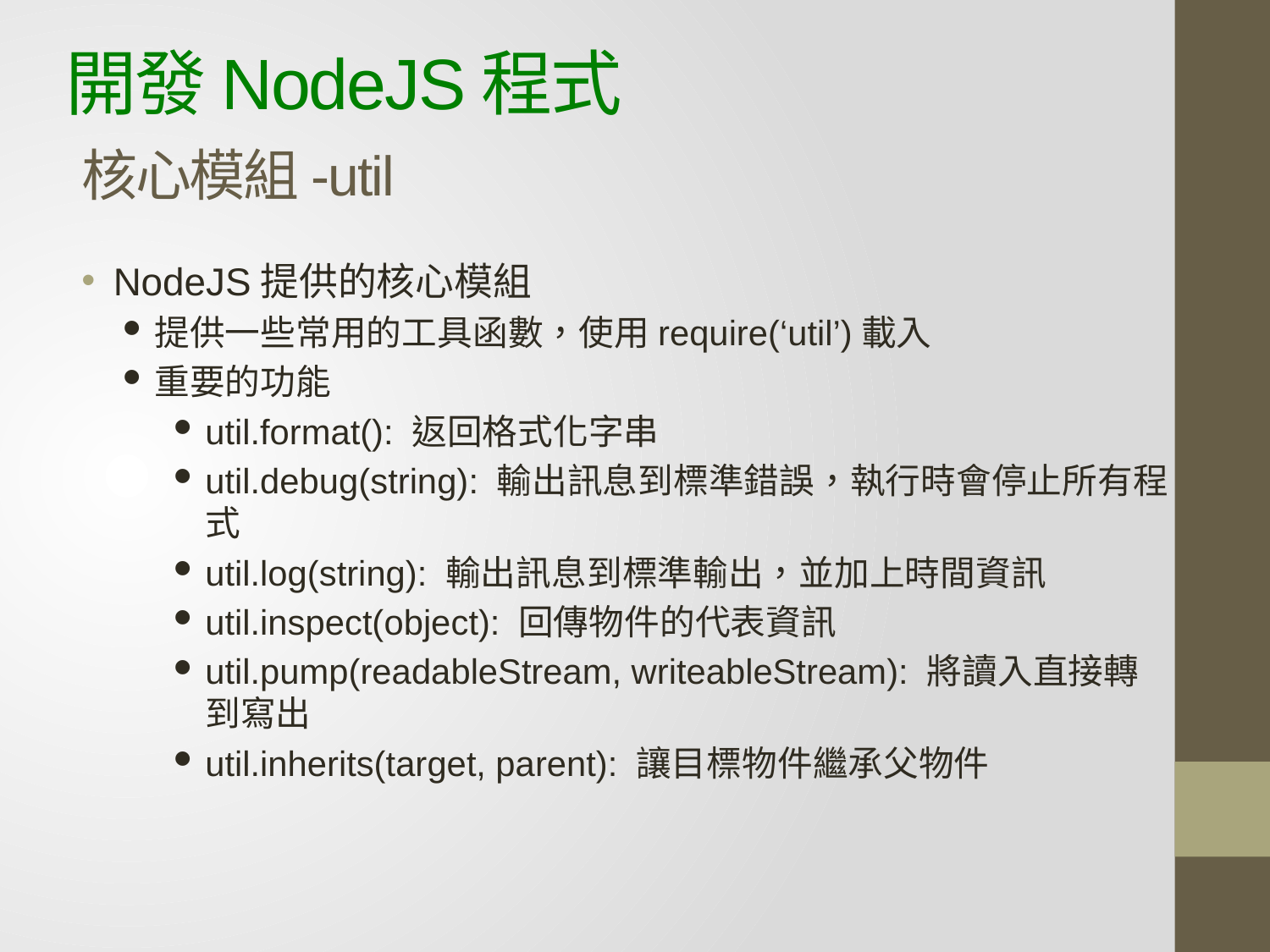

# 開發NodeJS程式 核心模組-util

NodeJS提供的核心模組
提供一些常用的工具函數，使用require(‘util’)載入
重要的功能
util.format(): 返回格式化字串
util.debug(string): 輸出訊息到標準錯誤，執行時會停止所有程式
util.log(string): 輸出訊息到標準輸出，並加上時間資訊
util.inspect(object): 回傳物件的代表資訊
util.pump(readableStream, writeableStream): 將讀入直接轉到寫出
util.inherits(target, parent): 讓目標物件繼承父物件